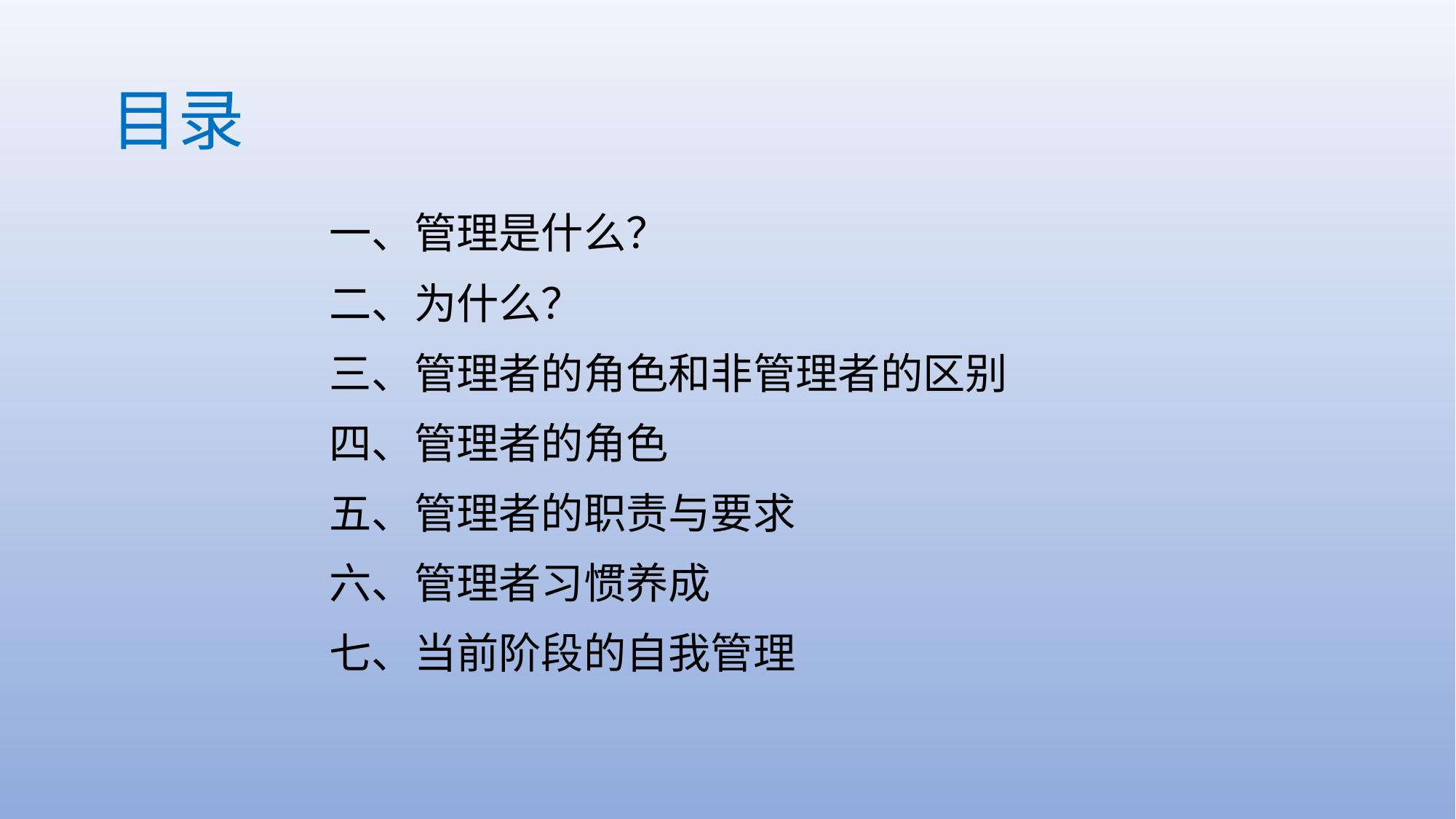

# 目录
一、管理是什么？
二、为什么？
三、管理者的角色和非管理者的区别
四、管理者的角色
五、管理者的职责与要求
六、管理者习惯养成
七、当前阶段的自我管理